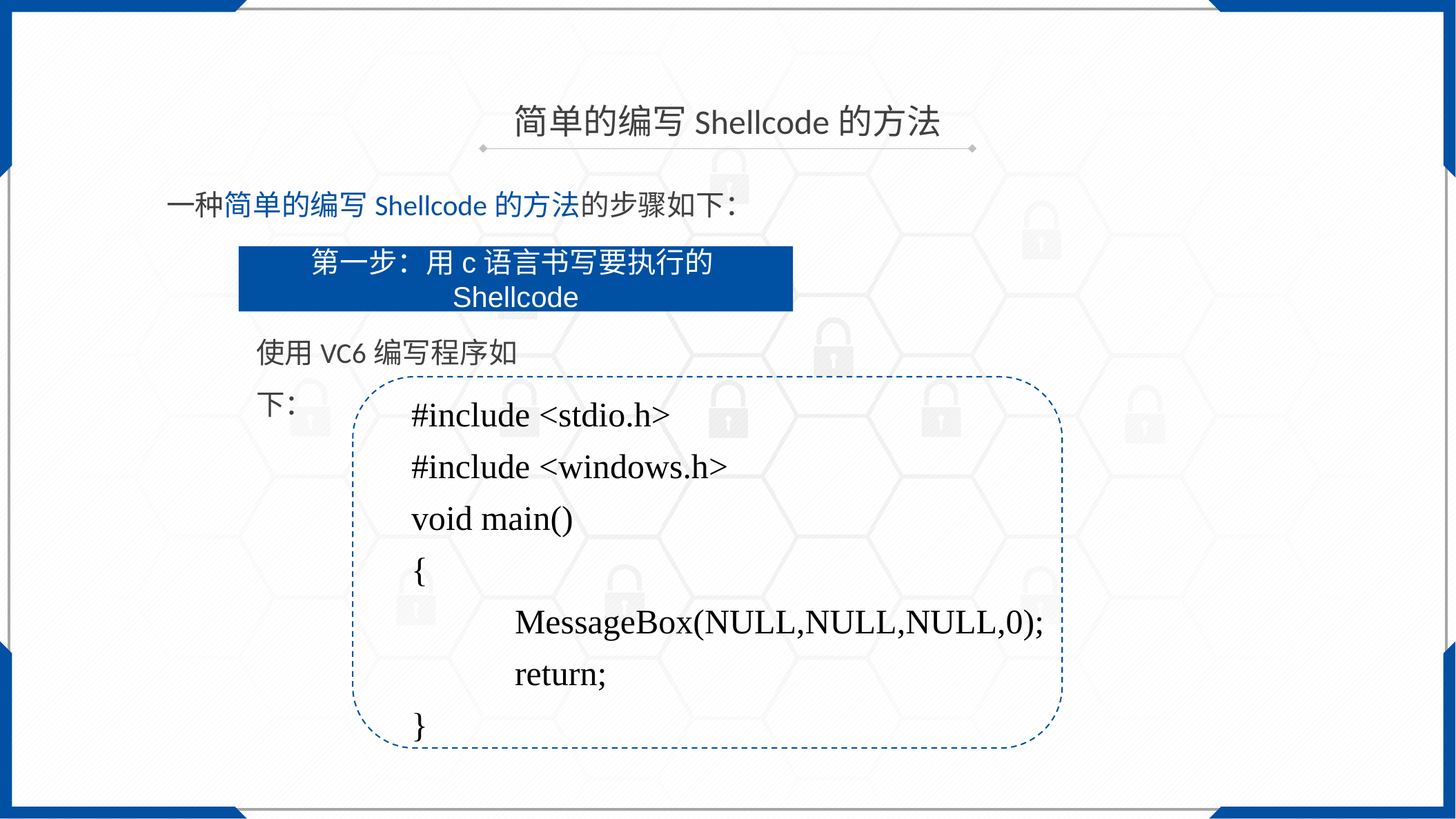

简单的编写Shellcode的方法
一种简单的编写Shellcode的方法的步骤如下：
第一步：用c语言书写要执行的Shellcode
使用VC6编写程序如下：
#include <stdio.h>
#include <windows.h>
void main()
{
	MessageBox(NULL,NULL,NULL,0);
	return;
}